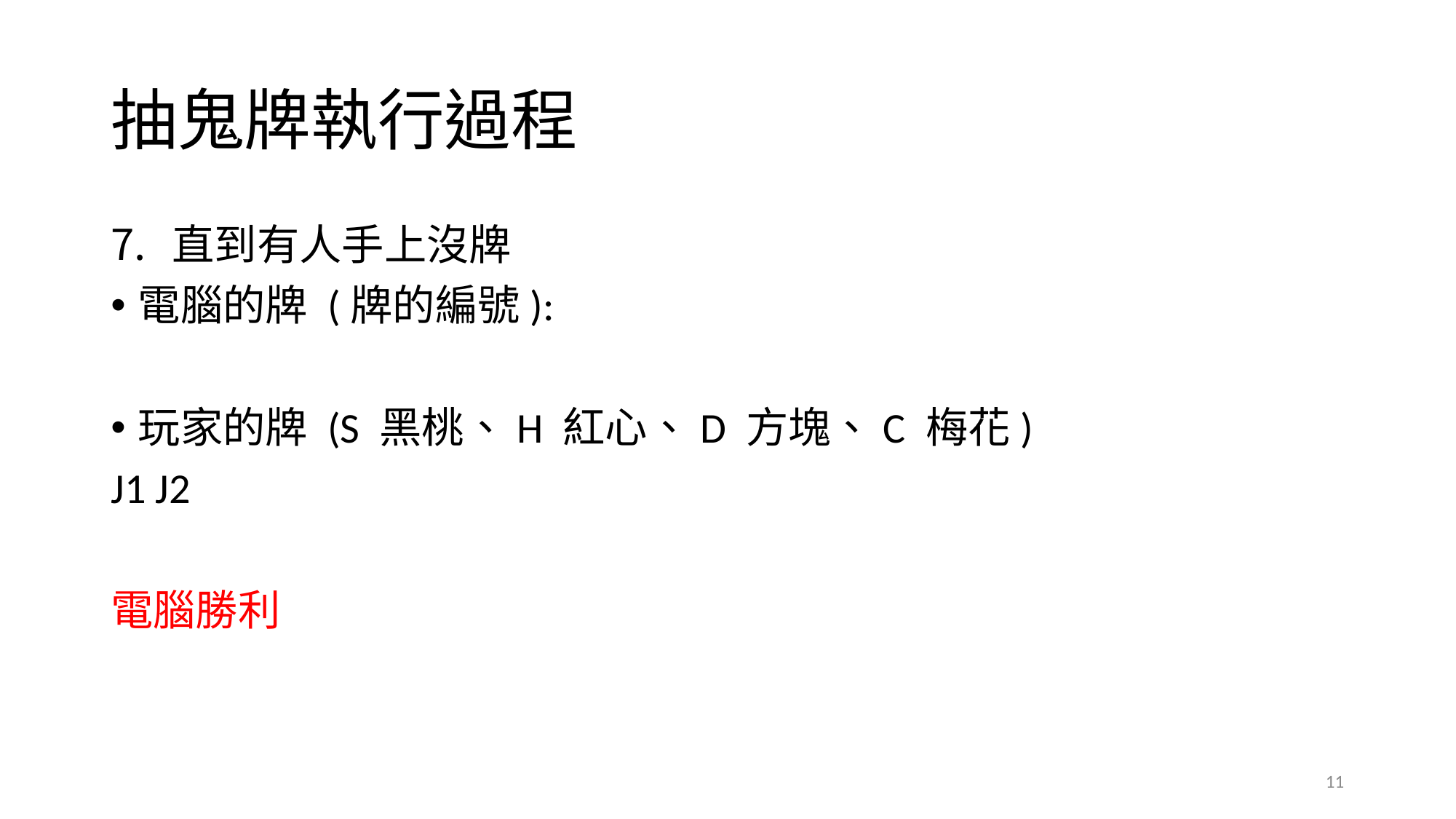

# 抽鬼牌執行過程
直到有人手上沒牌
電腦的牌 (牌的編號):

玩家的牌 (S 黑桃、H 紅心、D 方塊、C 梅花)
J1 J2

電腦勝利
11